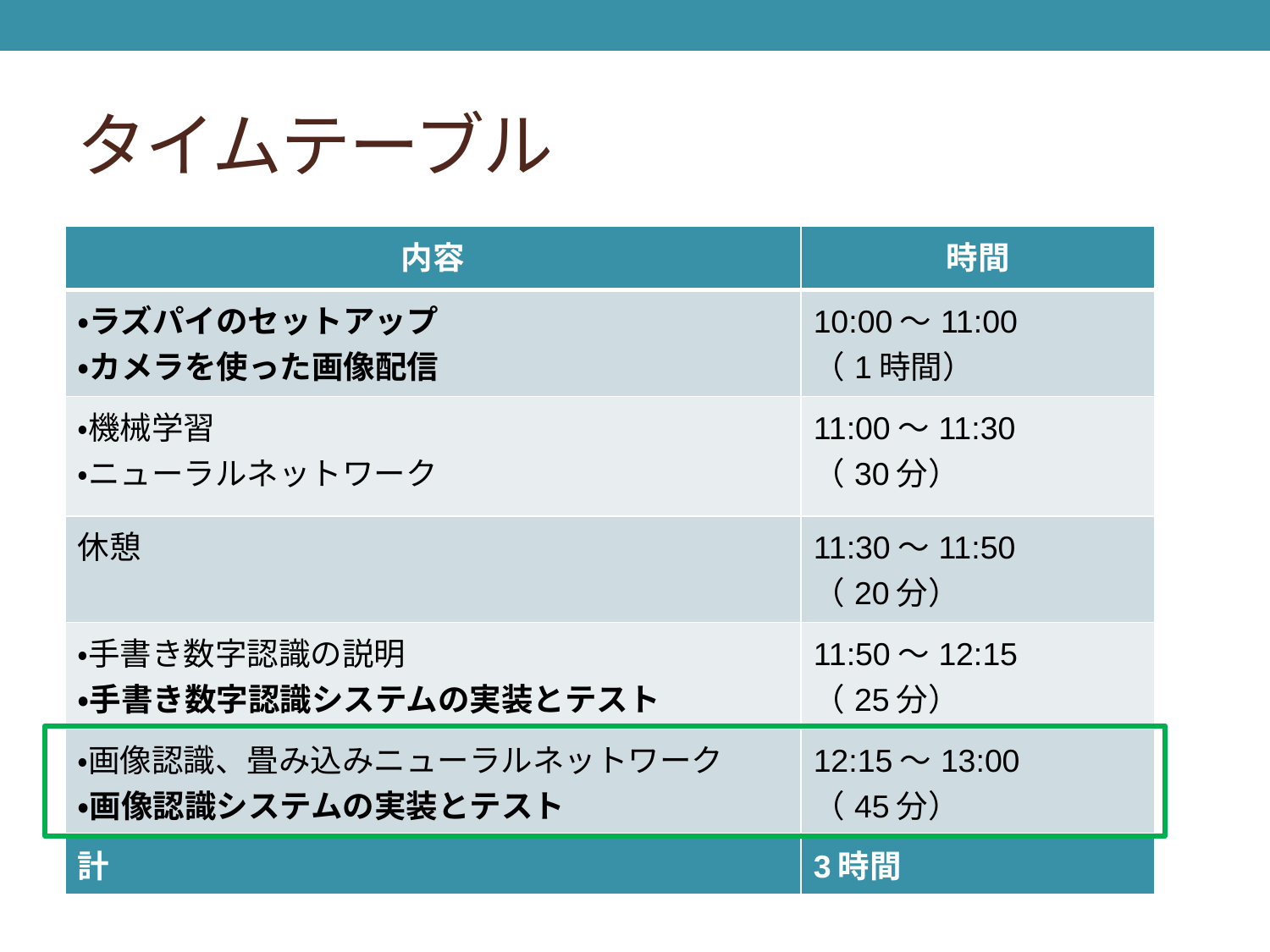

# タイムテーブル
| 内容 | 時間 |
| --- | --- |
| ・ラズパイのセットアップ ・カメラを使った画像配信 | 10:00～11:00 （1時間） |
| ・機械学習 ・ニューラルネットワーク | 11:00～11:30 （30分） |
| 休憩 | 11:30～11:50 （20分） |
| ・手書き数字認識の説明 ・手書き数字認識システムの実装とテスト | 11:50～12:15 （25分） |
| ・画像認識、畳み込みニューラルネットワーク ・画像認識システムの実装とテスト | 12:15～13:00 （45分） |
| 計 | 3時間 |